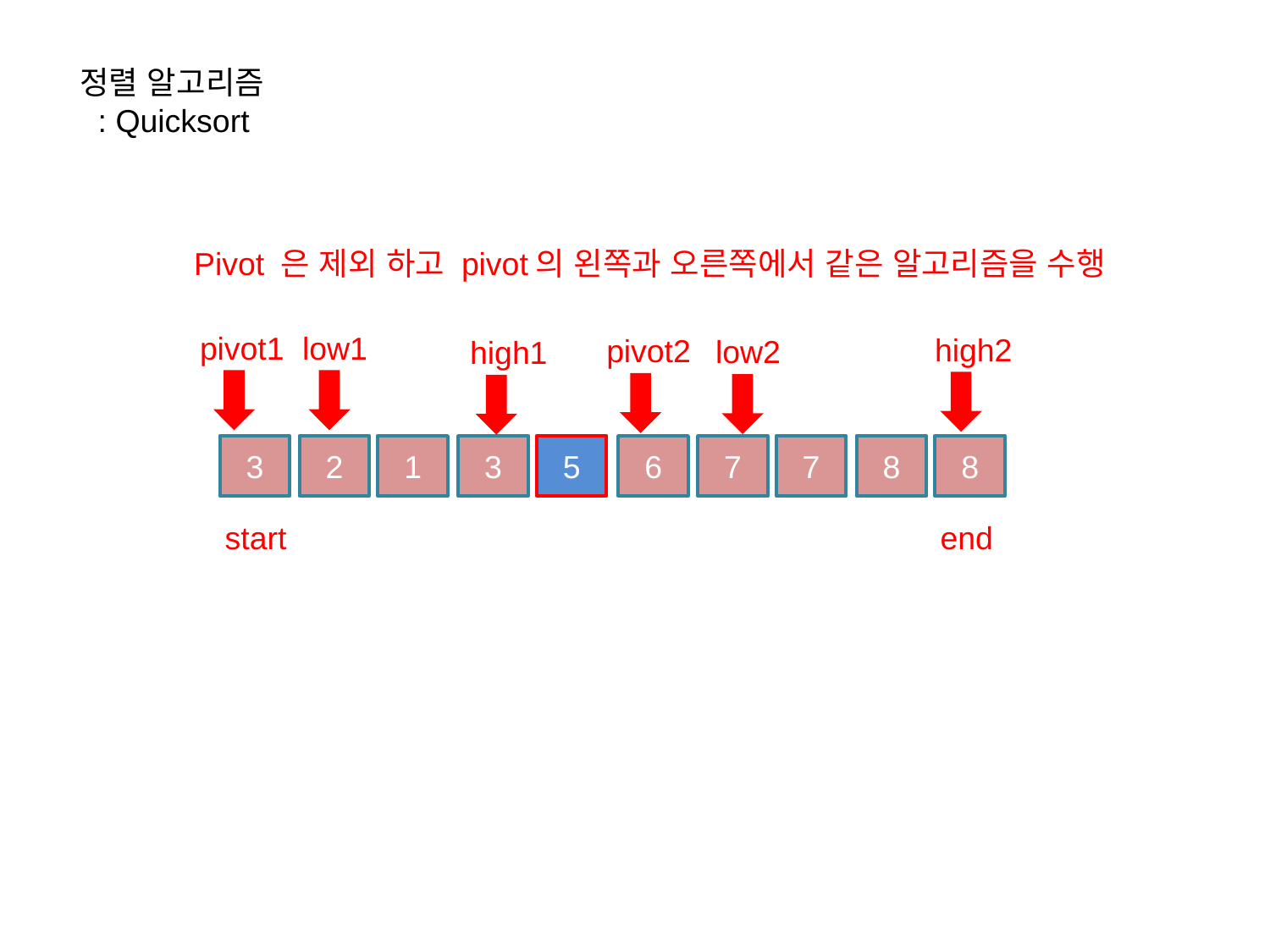

정렬 알고리즘
  : Quicksort
Pivot 은 제외 하고 pivot의 왼쪽과 오른쪽에서 같은 알고리즘을 수행
pivot1

low1

high2

pivot2

low2

high1

3
2
1
3
5
6
7
7
8
8
start
end